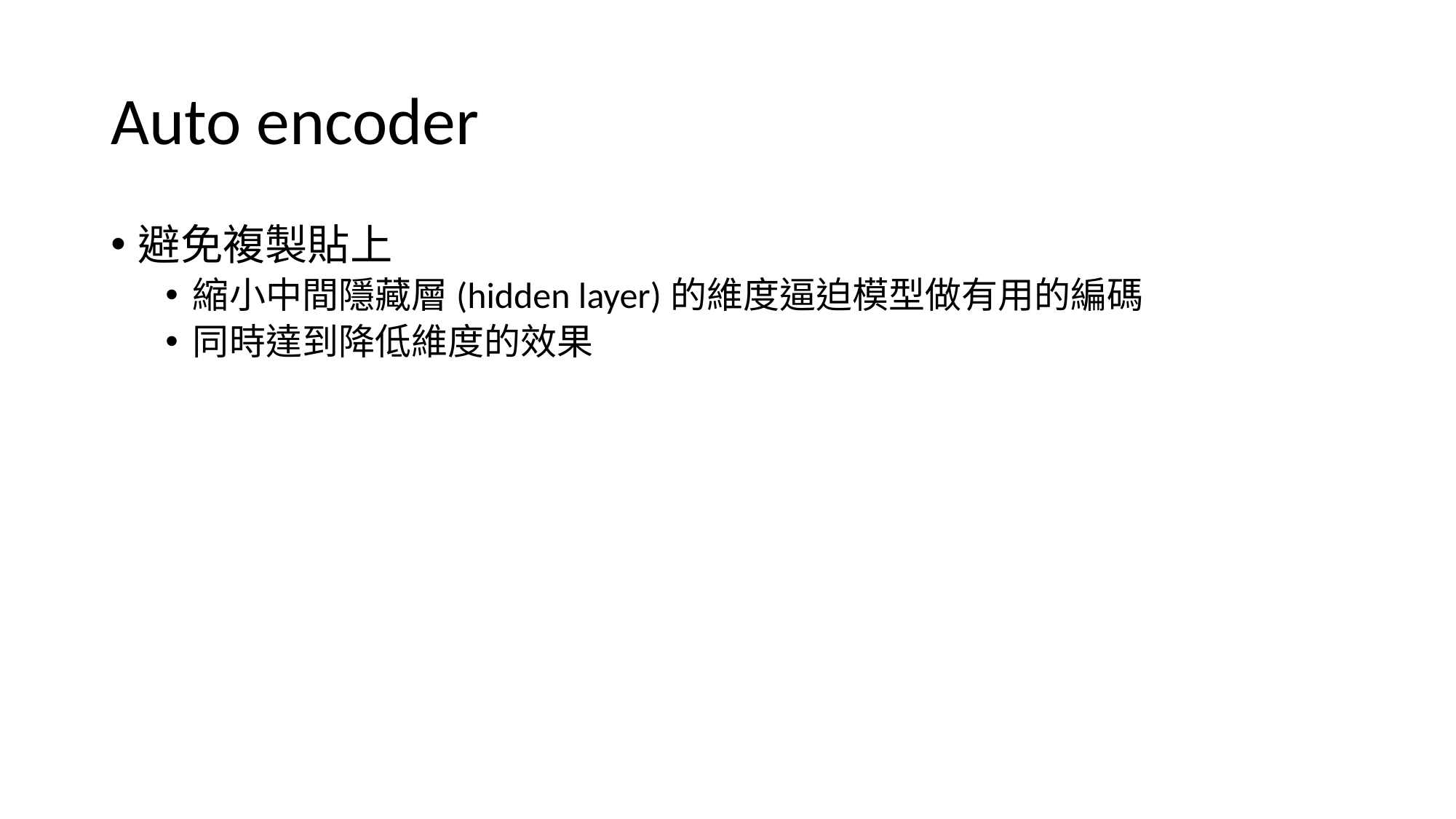

# Auto encoder
避免複製貼上
縮小中間隱藏層(hidden layer)的維度逼迫模型做有用的編碼
同時達到降低維度的效果